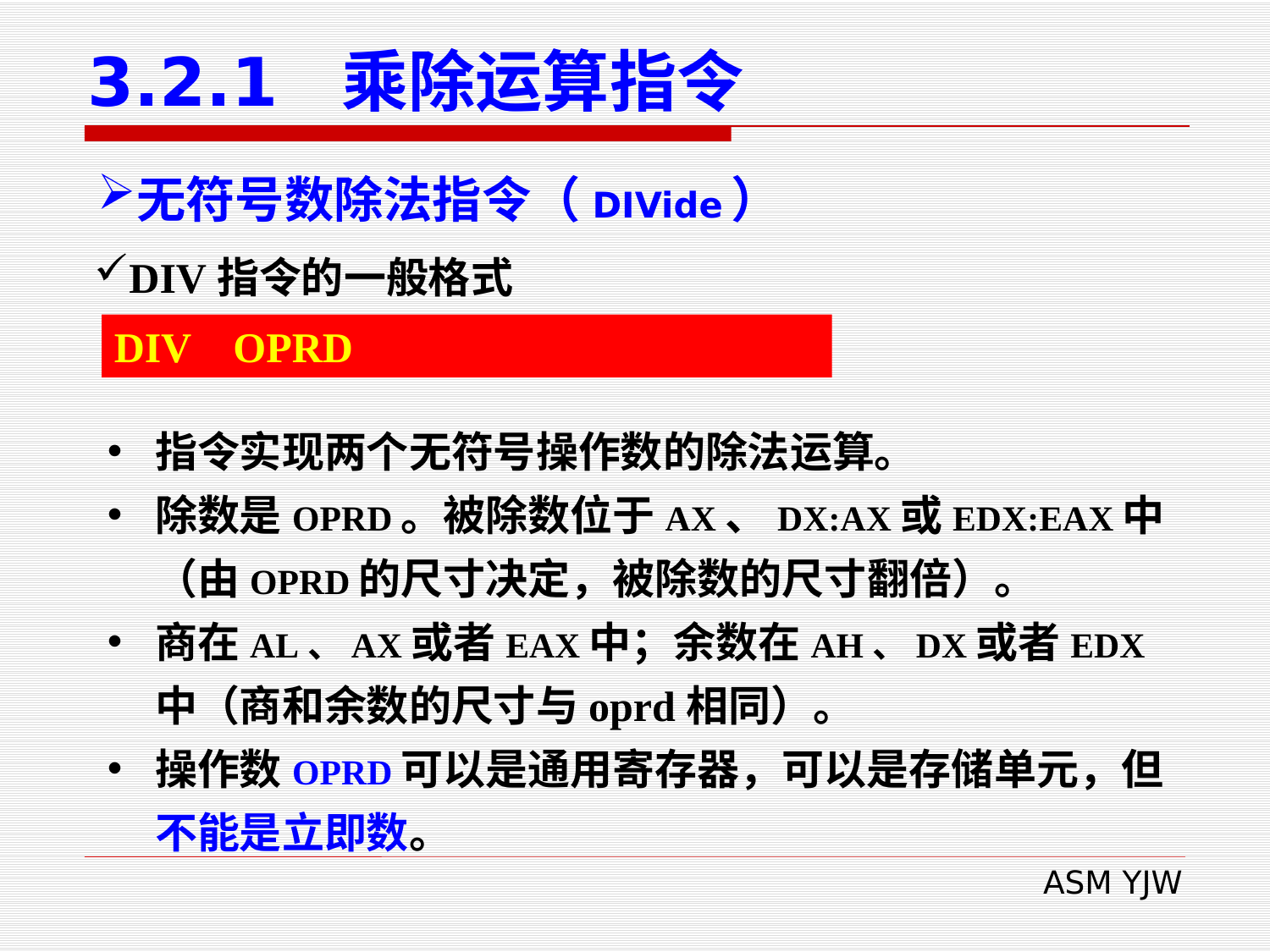

# 3.2.1  乘除运算指令
无符号数除法指令（DIVide）
DIV指令的一般格式
DIV    OPRD
指令实现两个无符号操作数的除法运算。
除数是OPRD。被除数位于AX、DX:AX或EDX:EAX中（由OPRD的尺寸决定，被除数的尺寸翻倍）。
商在AL、AX或者EAX中；余数在AH、DX或者EDX中（商和余数的尺寸与oprd相同）。
操作数OPRD可以是通用寄存器，可以是存储单元，但不能是立即数。